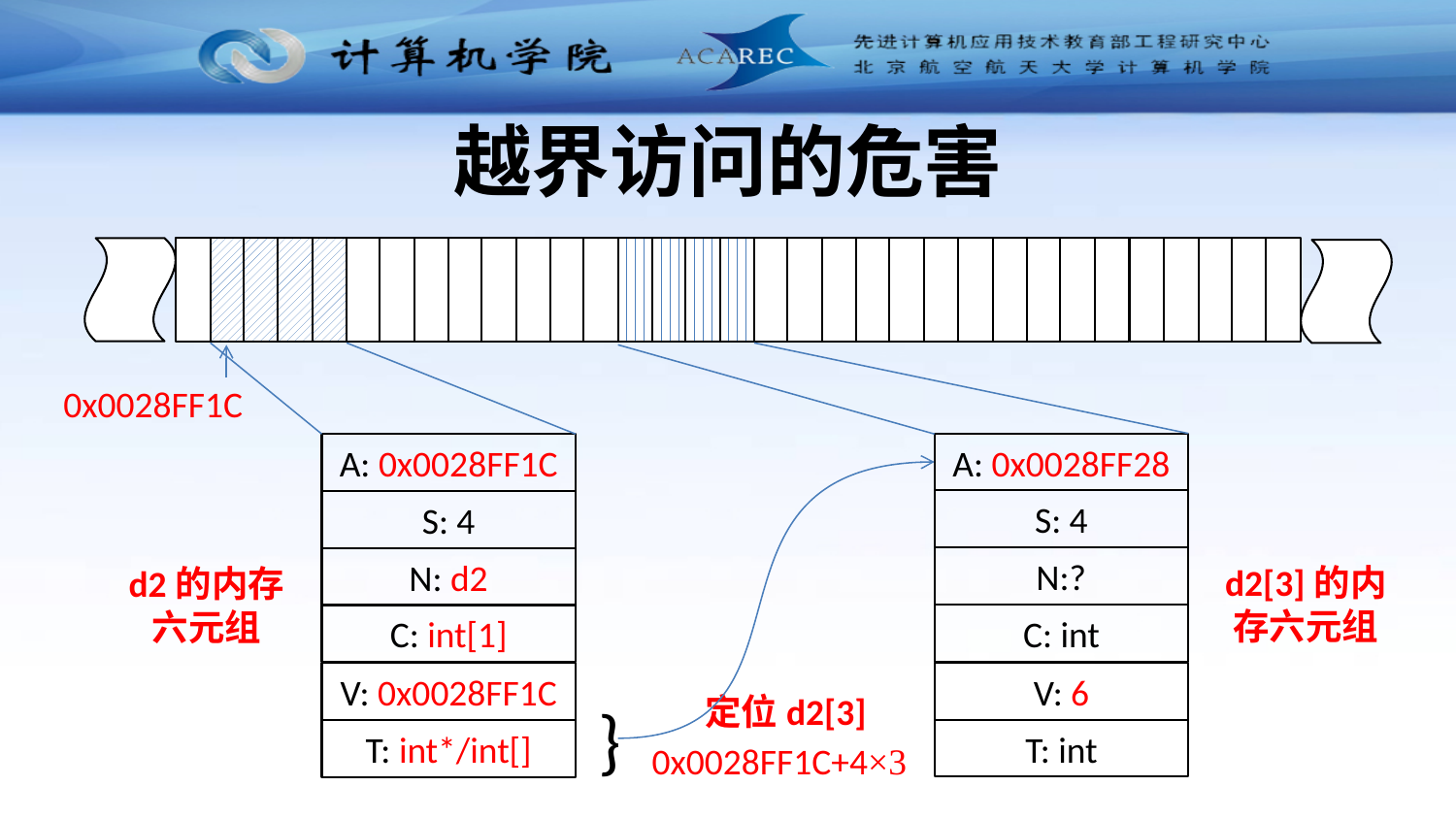

# 越界访问的危害

0x0028FF1C
A: 0x0028FF28
A: 0x0028FF1C
S: 4
S: 4
N:?
N: d2
d2[3]的内存六元组
d2的内存六元组
C: int
C: int[1]
V: 6
V: 0x0028FF1C
定位d2[3]
}
T: int
T: int*/int[]
0x0028FF1C+4×3